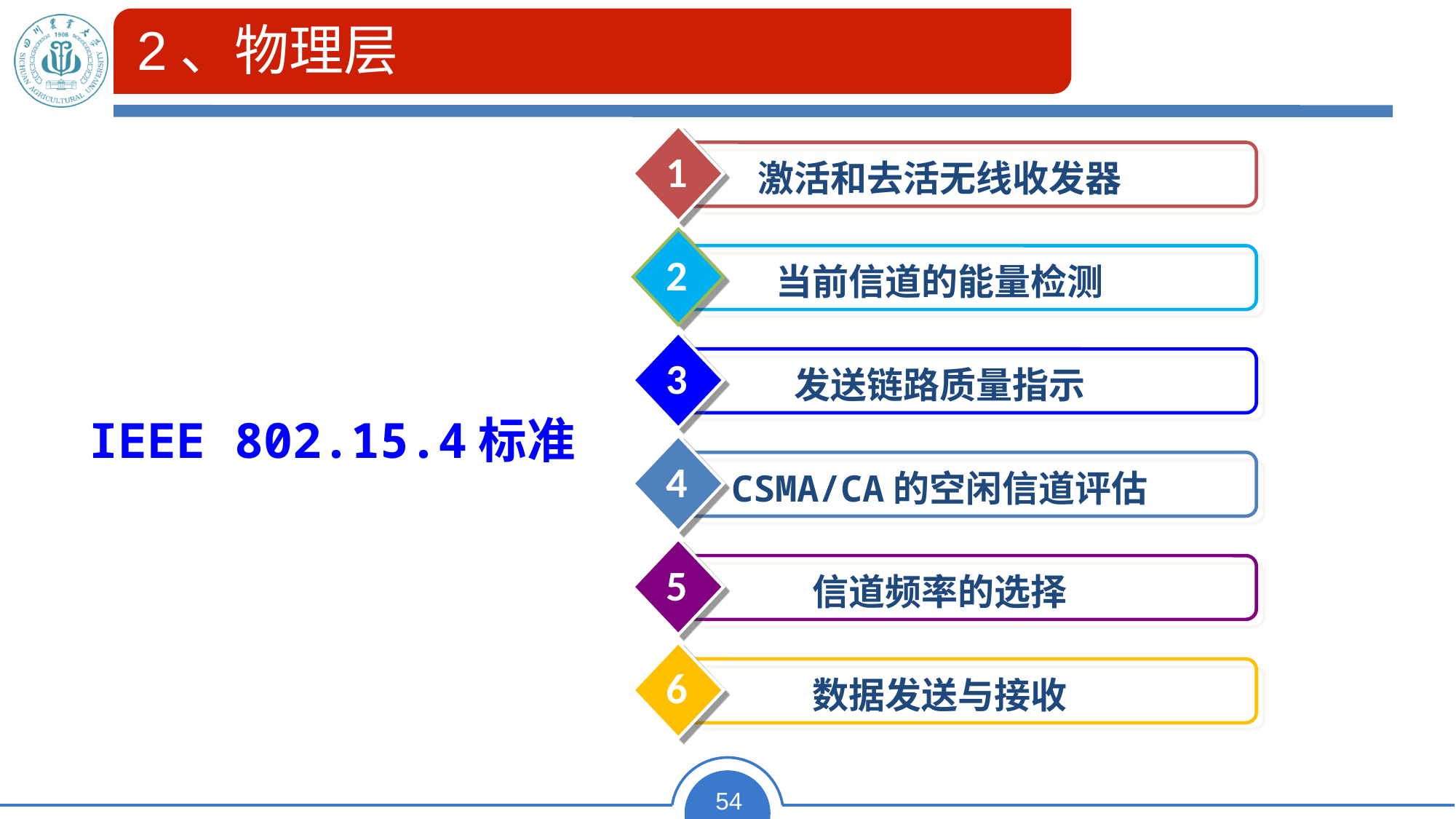

# 2、物理层

1

激活和去活无线收发器

2

当前信道的能量检测

3

发送链路质量指示
IEEE 802.15.4标准

4

CSMA/CA的空闲信道评估

5

信道频率的选择

6

数据发送与接收